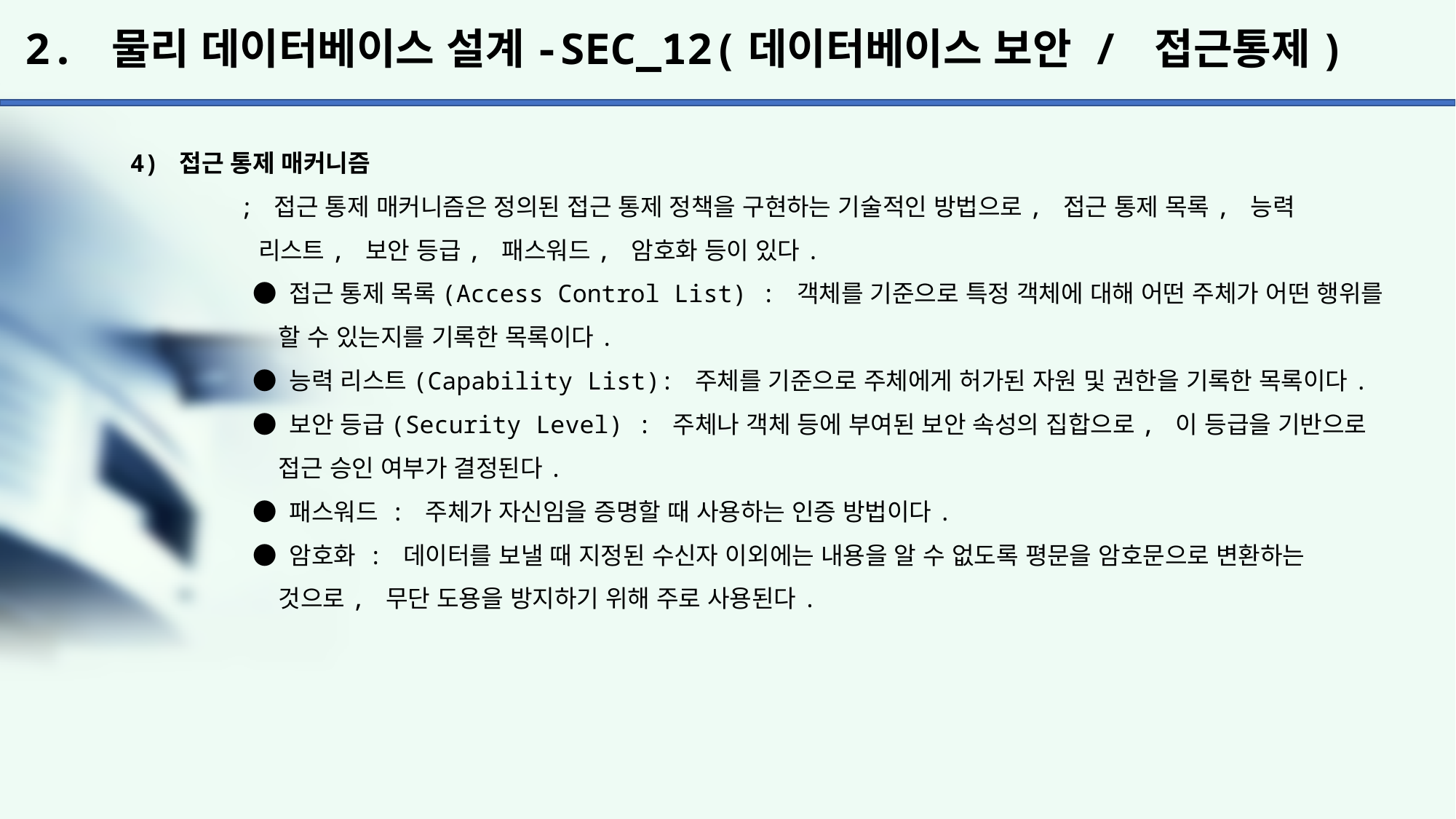

# 2. 물리 데이터베이스 설계-SEC_12(데이터베이스 보안 / 접근통제)
4) 접근 통제 매커니즘
	; 접근 통제 매커니즘은 정의된 접근 통제 정책을 구현하는 기술적인 방법으로, 접근 통제 목록, 능력
	  리스트, 보안 등급, 패스워드, 암호화 등이 있다.
	  ● 접근 통제 목록(Access Control List) : 객체를 기준으로 특정 객체에 대해 어떤 주체가 어떤 행위를
	     할 수 있는지를 기록한 목록이다.
	  ● 능력 리스트(Capability List): 주체를 기준으로 주체에게 허가된 자원 및 권한을 기록한 목록이다.
	  ● 보안 등급(Security Level) : 주체나 객체 등에 부여된 보안 속성의 집합으로, 이 등급을 기반으로
	     접근 승인 여부가 결정된다.
	  ● 패스워드 : 주체가 자신임을 증명할 때 사용하는 인증 방법이다.
	  ● 암호화 : 데이터를 보낼 때 지정된 수신자 이외에는 내용을 알 수 없도록 평문을 암호문으로 변환하는
	     것으로, 무단 도용을 방지하기 위해 주로 사용된다.